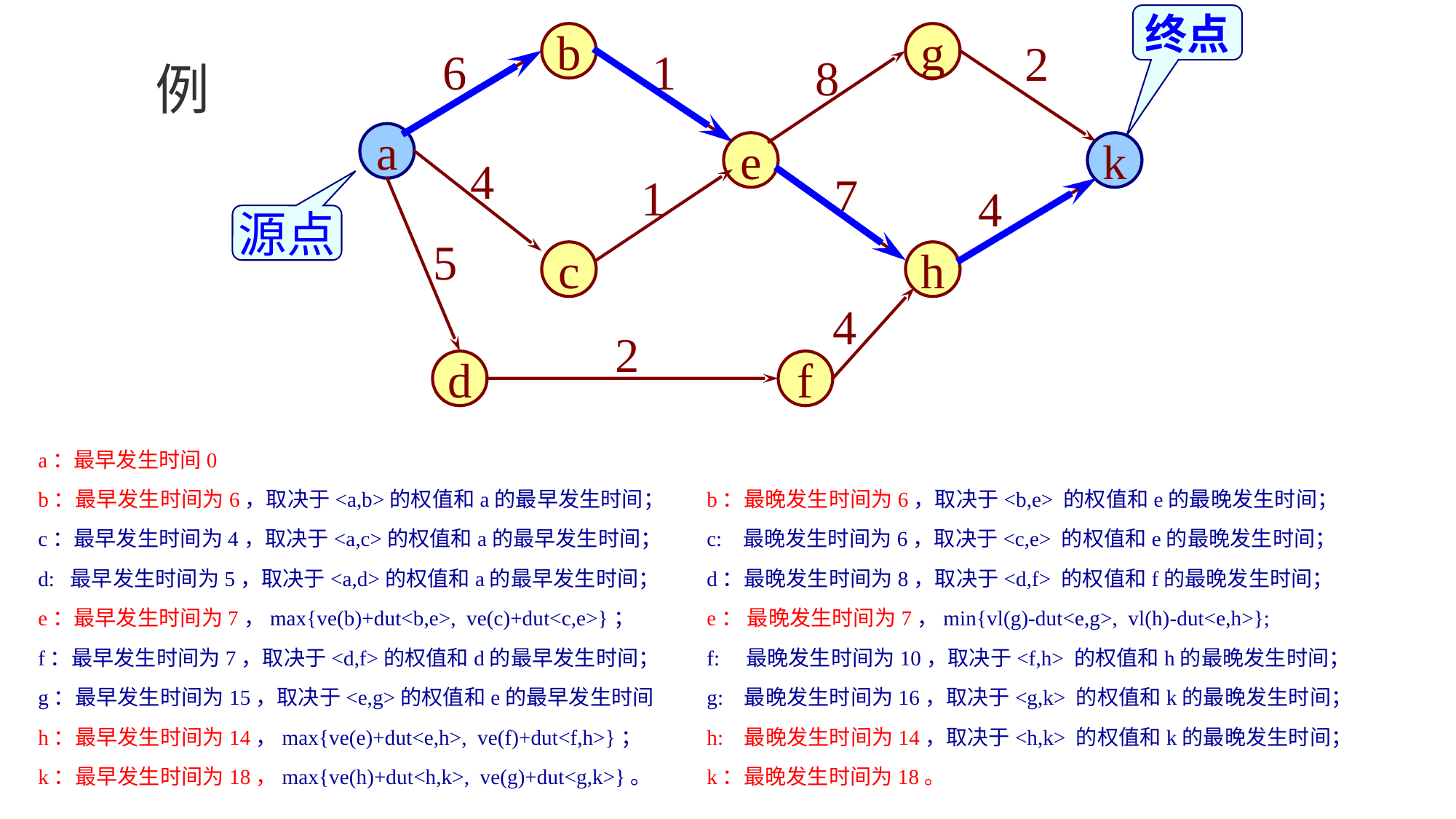

终点
b
g
2
6
1
8

a
e
k
4

7
1

4

5
c
h

4
2
d
f

例

源点
a：最早发生时间0
b：最早发生时间为6，取决于<a,b>的权值和a的最早发生时间；
c：最早发生时间为4，取决于<a,c>的权值和a的最早发生时间；
d:  最早发生时间为5，取决于<a,d>的权值和a的最早发生时间；
e：最早发生时间为7，max{ve(b)+dut<b,e>,  ve(c)+dut<c,e>}；
f：最早发生时间为7，取决于<d,f>的权值和d的最早发生时间；
g：最早发生时间为15，取决于<e,g>的权值和e的最早发生时间
h：最早发生时间为14，max{ve(e)+dut<e,h>,  ve(f)+dut<f,h>}；
k：最早发生时间为18，max{ve(h)+dut<h,k>,  ve(g)+dut<g,k>}。
b：最晚发生时间为6，取决于<b,e> 的权值和e的最晚发生时间；
c:   最晚发生时间为6，取决于<c,e> 的权值和e的最晚发生时间；
d：最晚发生时间为8，取决于<d,f> 的权值和f的最晚发生时间；
e： 最晚发生时间为7，min{vl(g)-dut<e,g>,  vl(h)-dut<e,h>};
f:    最晚发生时间为10，取决于<f,h> 的权值和h的最晚发生时间；
g:   最晚发生时间为16，取决于<g,k> 的权值和k的最晚发生时间；
h:   最晚发生时间为14，取决于<h,k> 的权值和k的最晚发生时间；
k：最晚发生时间为18。